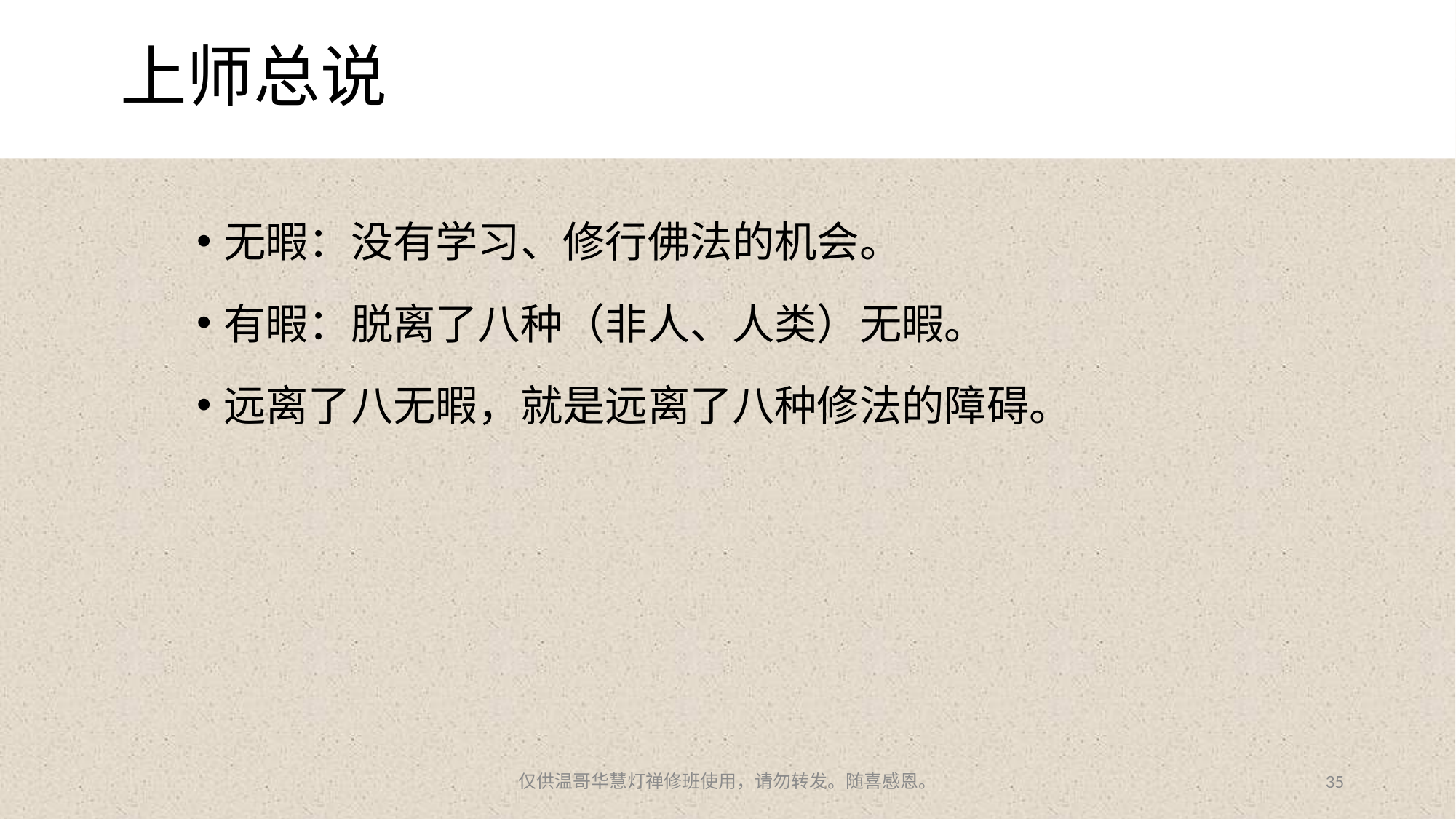

# 上师总说
无暇：没有学习、修行佛法的机会。
有暇：脱离了八种（非人、人类）无暇。
远离了八无暇，就是远离了八种修法的障碍。

仅供温哥华慧灯禅修班使用，请勿转发。随喜感恩。
35